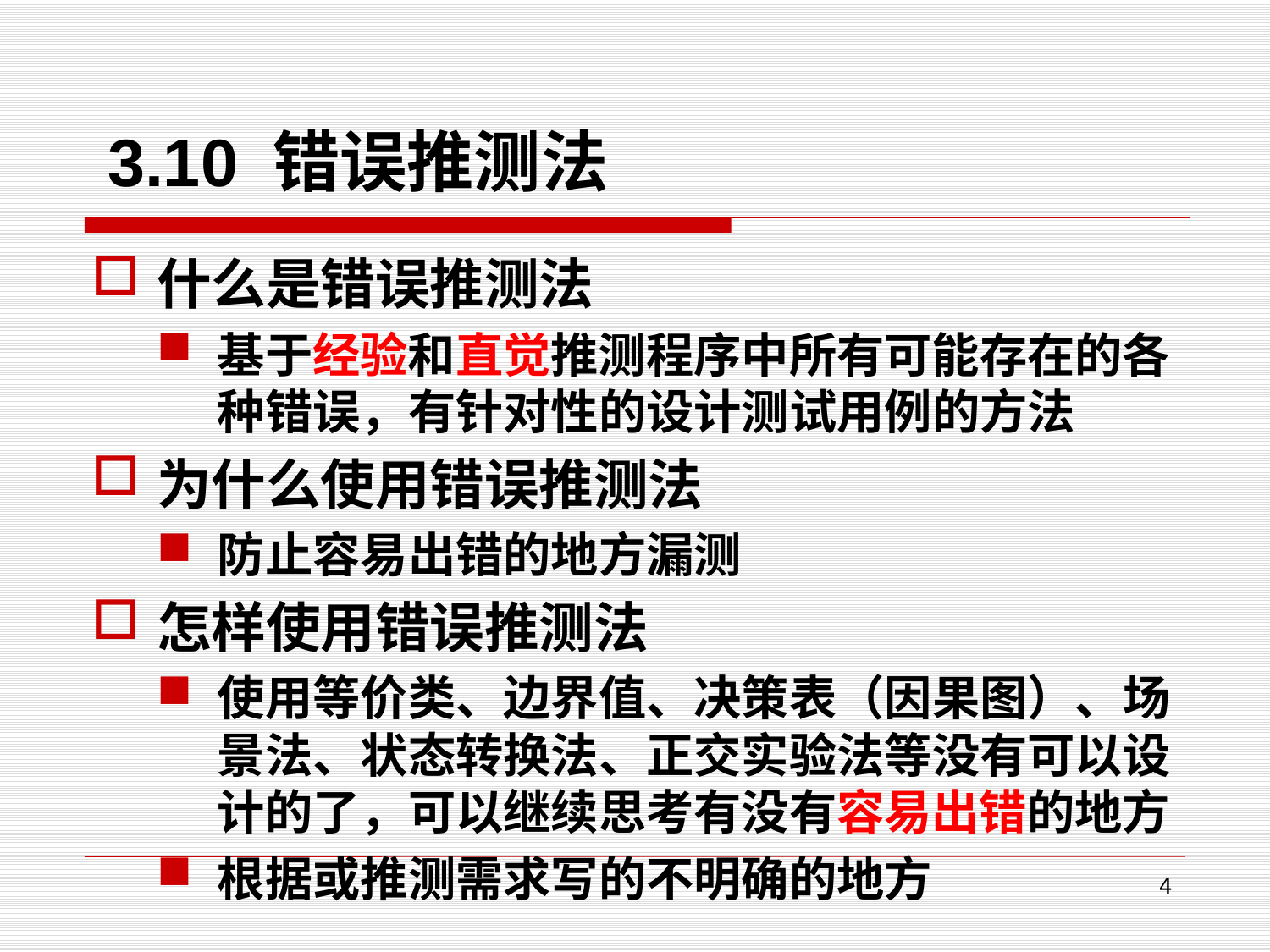

3.10 错误推测法
什么是错误推测法
基于经验和直觉推测程序中所有可能存在的各种错误，有针对性的设计测试用例的方法
为什么使用错误推测法
防止容易出错的地方漏测
怎样使用错误推测法
使用等价类、边界值、决策表（因果图）、场景法、状态转换法、正交实验法等没有可以设计的了，可以继续思考有没有容易出错的地方
根据或推测需求写的不明确的地方

4